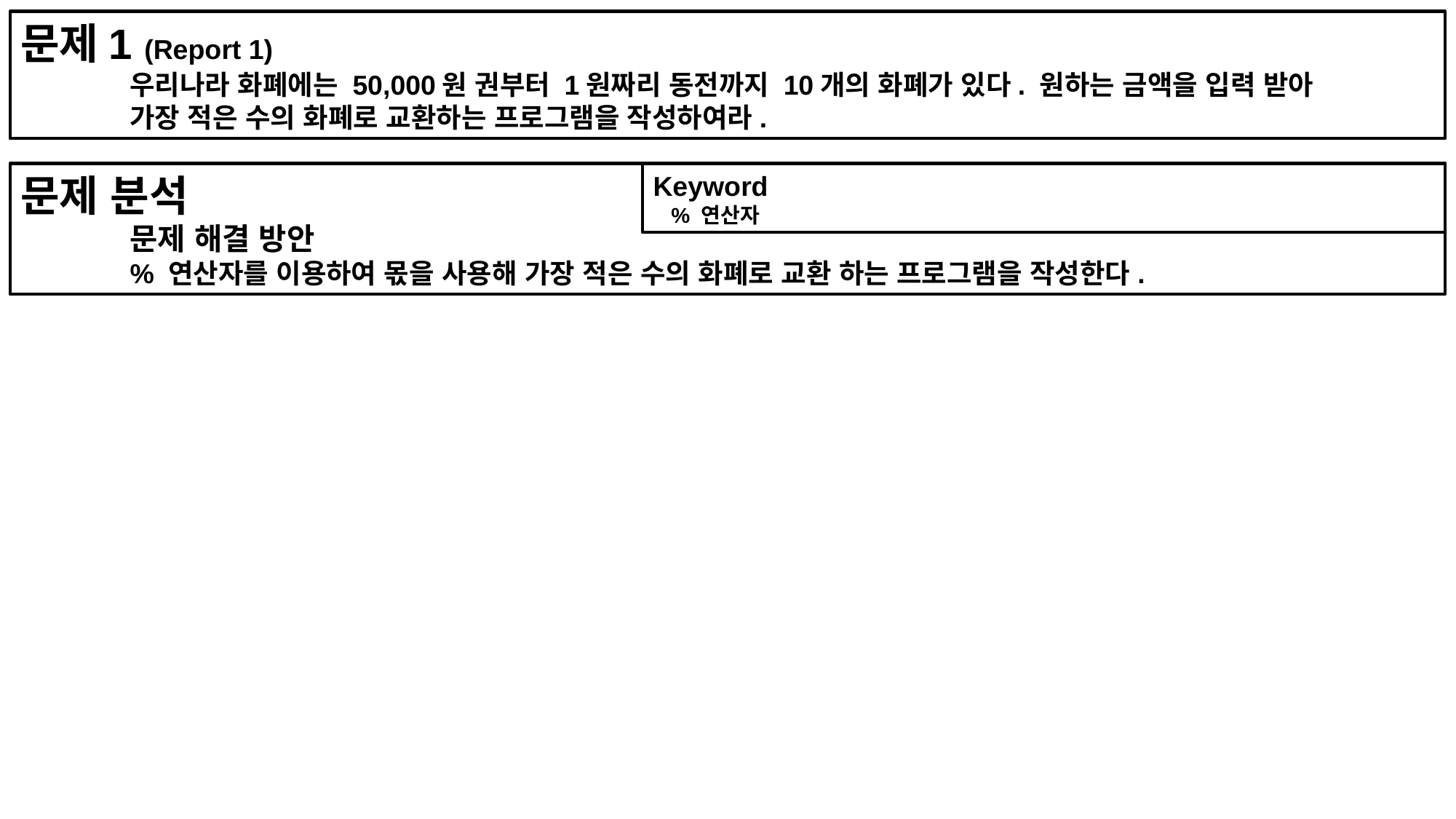

문제1 (Report 1)
	우리나라 화폐에는 50,000원 권부터 1원짜리 동전까지 10개의 화폐가 있다. 원하는 금액을 입력 받아
	가장 적은 수의 화폐로 교환하는 프로그램을 작성하여라.
문제 분석
	문제 해결 방안
	% 연산자를 이용하여 몫을 사용해 가장 적은 수의 화폐로 교환 하는 프로그램을 작성한다.
Keyword
   % 연산자